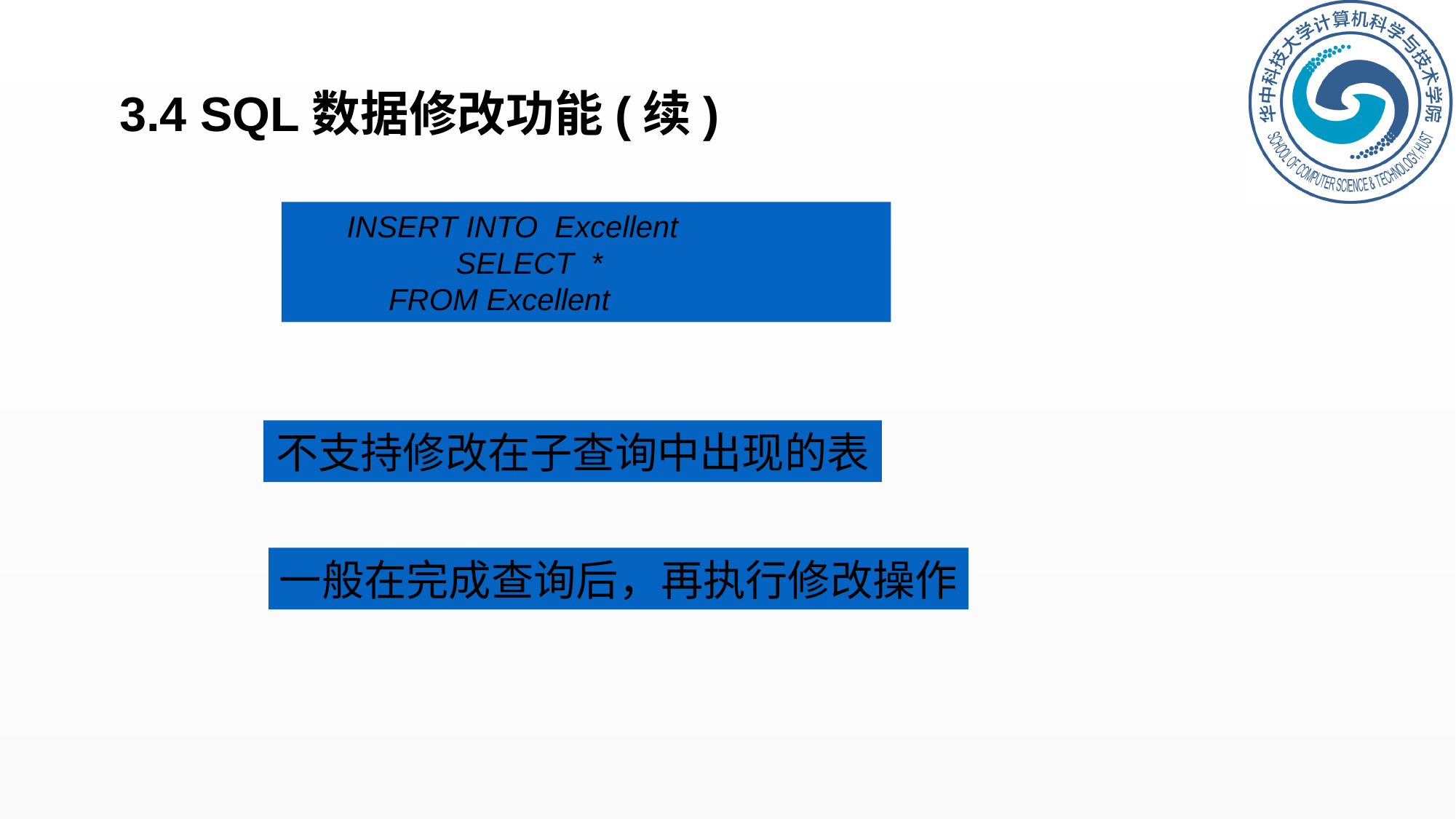

# 3.4 SQL数据修改功能(续)
INSERT INTO  Excellent
	SELECT  *
     FROM Excellent
不支持修改在子查询中出现的表
一般在完成查询后，再执行修改操作